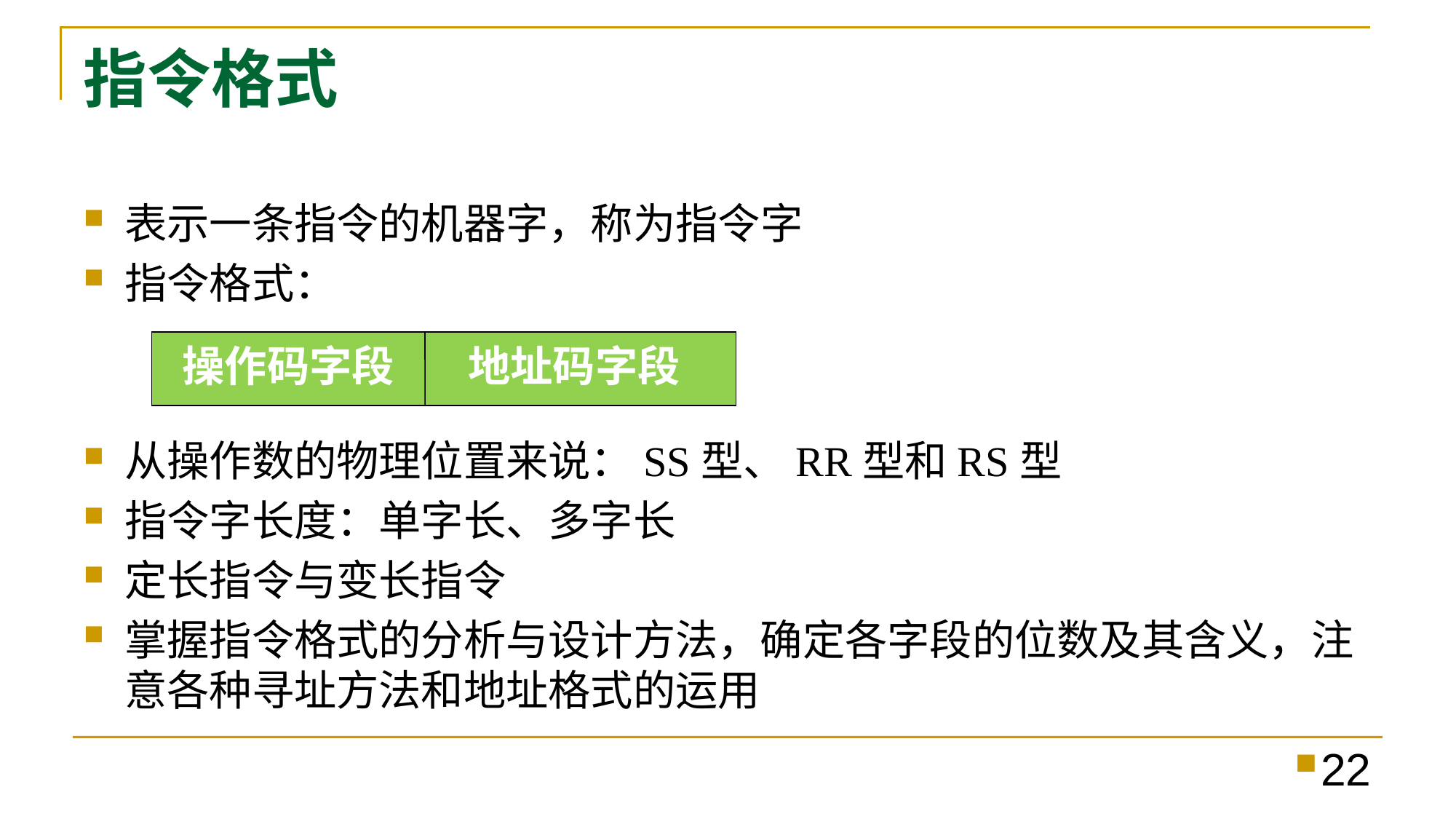

# 指令格式
表示一条指令的机器字，称为指令字
指令格式：

从操作数的物理位置来说：SS型、RR型和RS型
指令字长度：单字长、多字长
定长指令与变长指令
掌握指令格式的分析与设计方法，确定各字段的位数及其含义，注意各种寻址方法和地址格式的运用

操作码字段
地址码字段
22